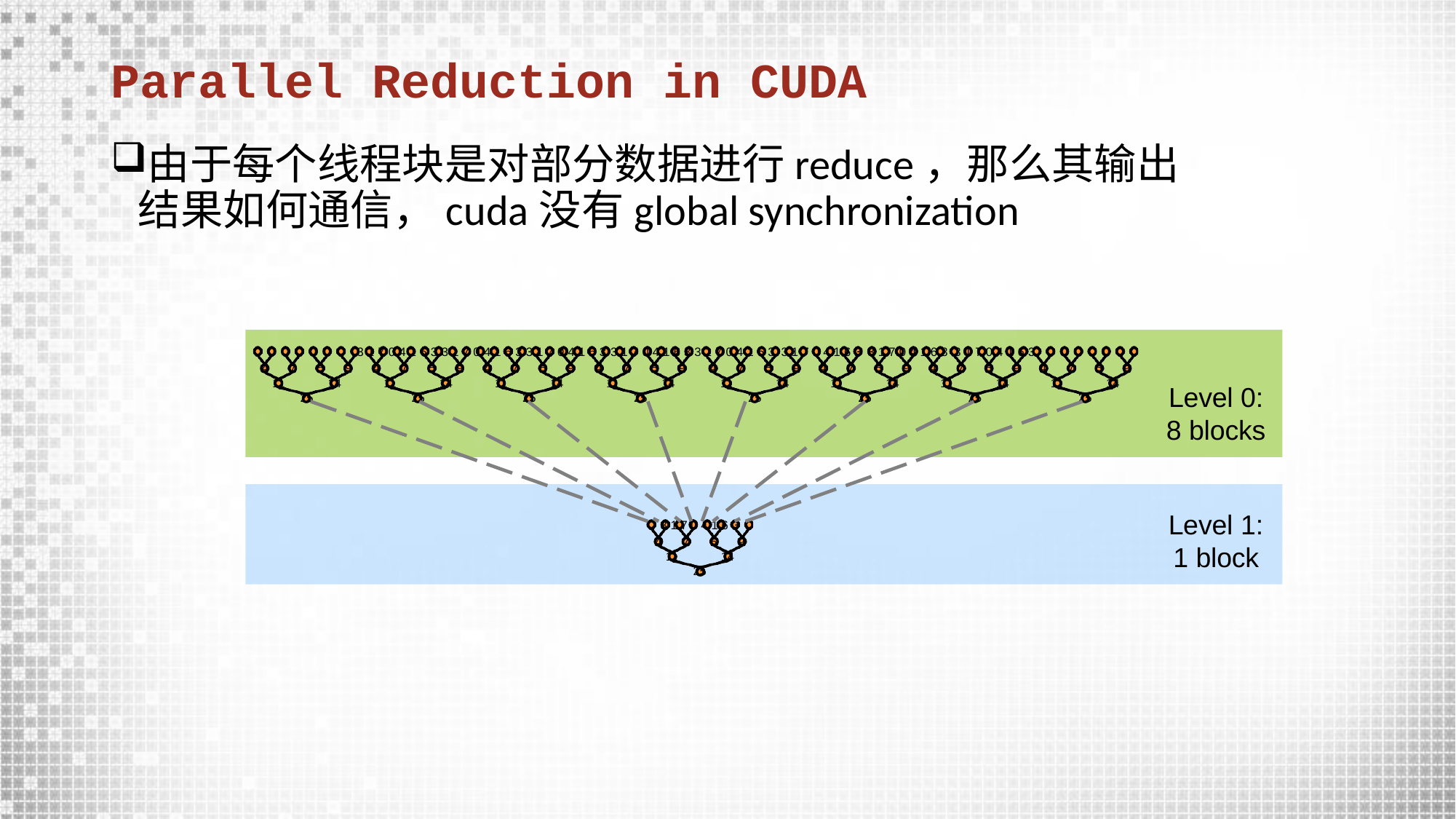

# Parallel Reduction in CUDA
由于每个线程块是对部分数据进行reduce，那么其输出结果如何通信，cuda没有global synchronization

3 1 7 0 4 1 6 3 3 1 7 0 4 1 6 3 3 1 7 0 4 1 6 3 3 1 7 0 4 1 6 3 3 1 7 0 4 1 6 3 3 1 7 0 4 1 6 3 3 1 7 0 4 1 6 3 3 1 7 0 4 1 6 3
4	7	5	9	4	7	5	9	4	7	5	9	4	7	5	9	4	7	5	9	4	7	5	9	4	7	5	9	4	7	5	9
11	14	11	14	11	14	11	14	11	14	11	14	11	14	11	14
25	25	25	25	25	25	25	25

Level 0:
8 blocks

Level 1:
1 block
3 1 7 0 4 1 6 3
4	7	5	9
11	14

25